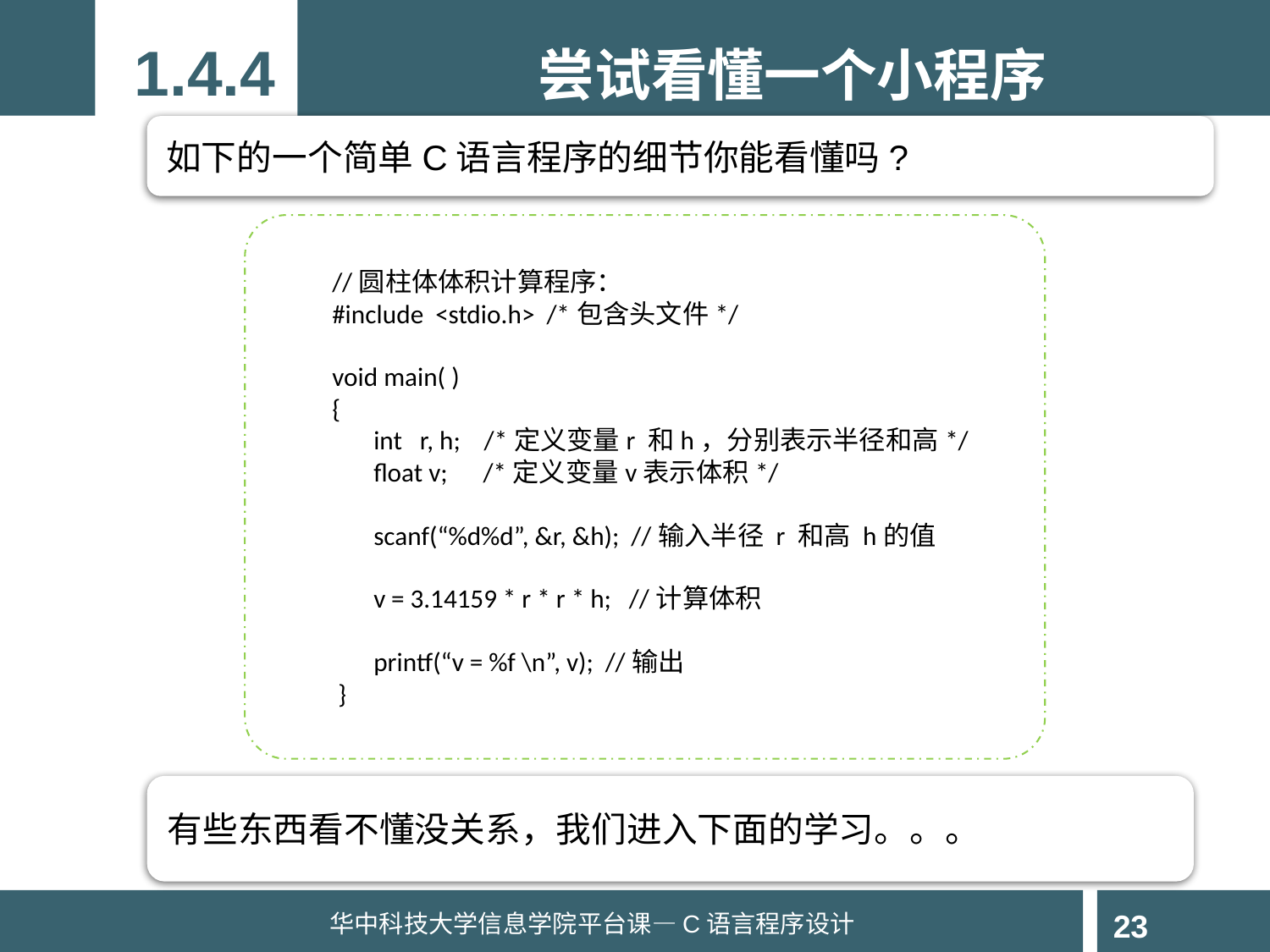

1.4.4
尝试看懂一个小程序
如下的一个简单C语言程序的细节你能看懂吗?

//圆柱体体积计算程序：
#include  <stdio.h>  /*包含头文件*/

void main( )
{
       int   r, h;    /*定义变量r 和h，分别表示半径和高*/
       float v;      /*定义变量v表示体积*/

       scanf(“%d%d”, &r, &h);  //输入半径 r 和高 h的值

       v = 3.14159 * r * r * h;   //计算体积

       printf(“v = %f \n”, v);  //输出
 }

有些东西看不懂没关系，我们进入下面的学习。。。